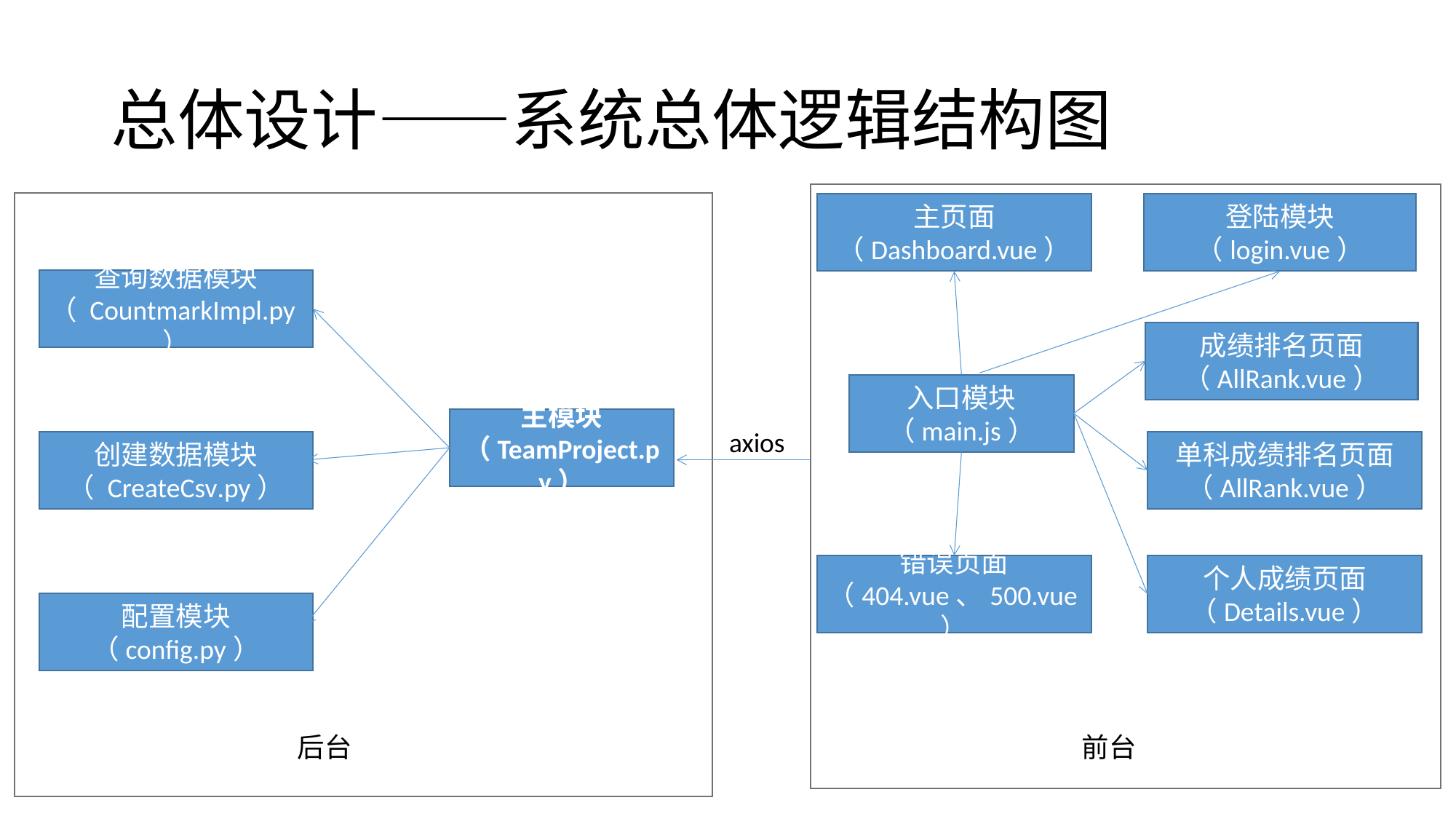

# 总体设计——系统总体逻辑结构图

主页面（Dashboard.vue）
登陆模块
（login.vue）
查询数据模块（ CountmarkImpl.py）
成绩排名页面（AllRank.vue）
入口模块
（main.js）
主模块（TeamProject.py）
axios
创建数据模块（ CreateCsv.py）
单科成绩排名页面（AllRank.vue）
错误页面
（404.vue、500.vue）
个人成绩页面（Details.vue）
配置模块（config.py）
后台
前台